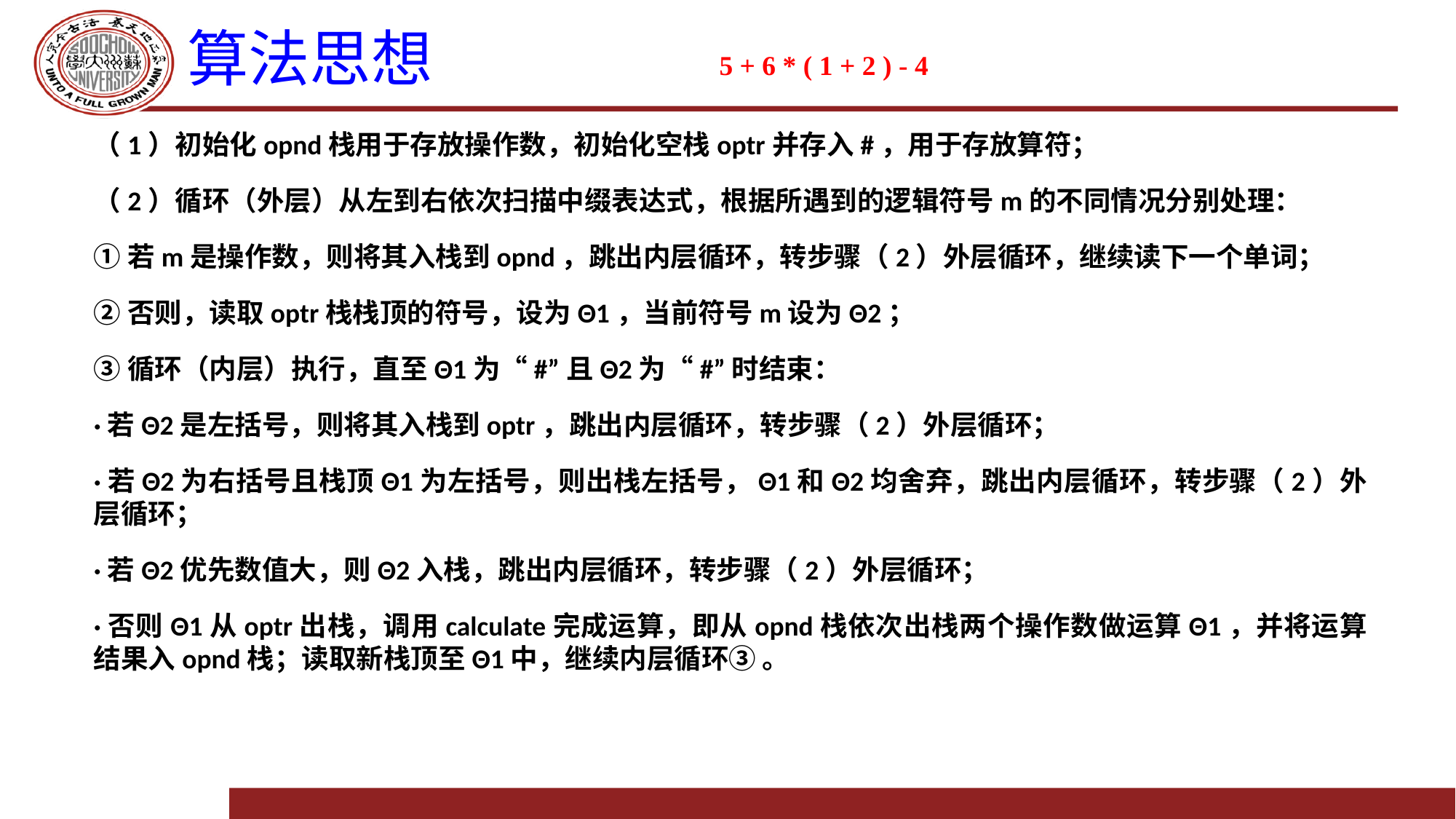

# 算法思想
5 + 6 * ( 1 + 2 ) - 4
（1）初始化opnd栈用于存放操作数，初始化空栈optr并存入#，用于存放算符；
（2）循环（外层）从左到右依次扫描中缀表达式，根据所遇到的逻辑符号m的不同情况分别处理：
①若m是操作数，则将其入栈到opnd，跳出内层循环，转步骤（2）外层循环，继续读下一个单词；
②否则，读取optr栈栈顶的符号，设为Θ1，当前符号m设为Θ2；
③循环（内层）执行，直至Θ1为“#”且Θ2为“#”时结束：
·若Θ2是左括号，则将其入栈到optr，跳出内层循环，转步骤（2）外层循环；
·若Θ2为右括号且栈顶Θ1为左括号，则出栈左括号，Θ1和Θ2均舍弃，跳出内层循环，转步骤（2）外层循环；
·若Θ2优先数值大，则Θ2入栈，跳出内层循环，转步骤（2）外层循环；
·否则Θ1从optr出栈，调用calculate完成运算，即从opnd栈依次出栈两个操作数做运算Θ1，并将运算结果入opnd栈；读取新栈顶至Θ1中，继续内层循环③ 。